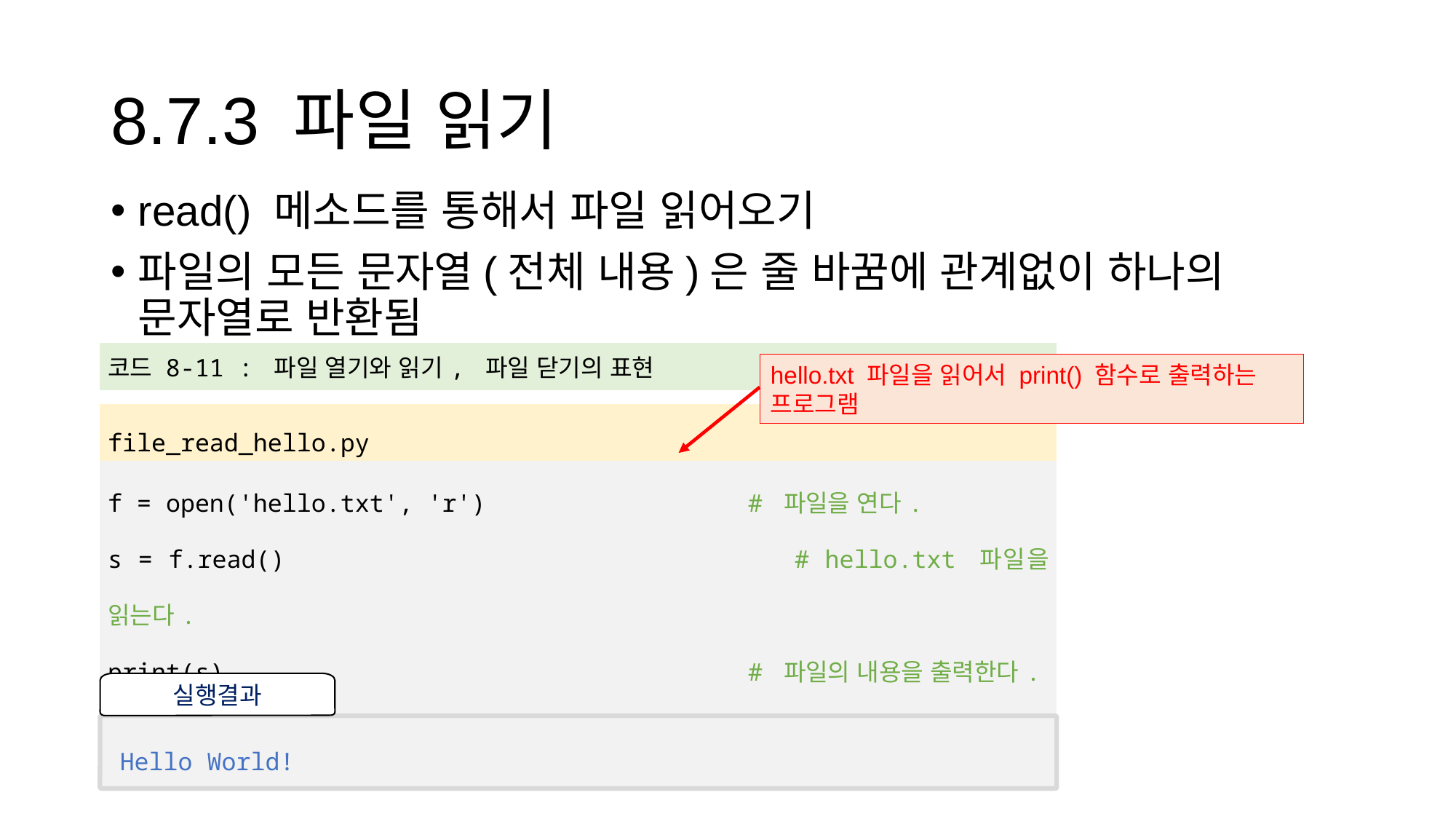

# 8.7.3 파일 읽기
read() 메소드를 통해서 파일 읽어오기
파일의 모든 문자열(전체 내용)은 줄 바꿈에 관계없이 하나의 문자열로 반환됨

| 코드 8-11 : 파일 열기와 읽기, 파일 닫기의 표현 |
| --- |
|  |
| file\_read\_hello.py |
| f = open('hello.txt', 'r') # 파일을 연다. s = f.read() # hello.txt 파일을 읽는다. print(s) # 파일의 내용을 출력한다. f.close() # 파일을 닫는다. |
hello.txt 파일을 읽어서 print() 함수로 출력하는 프로그램
실행결과

Hello World!